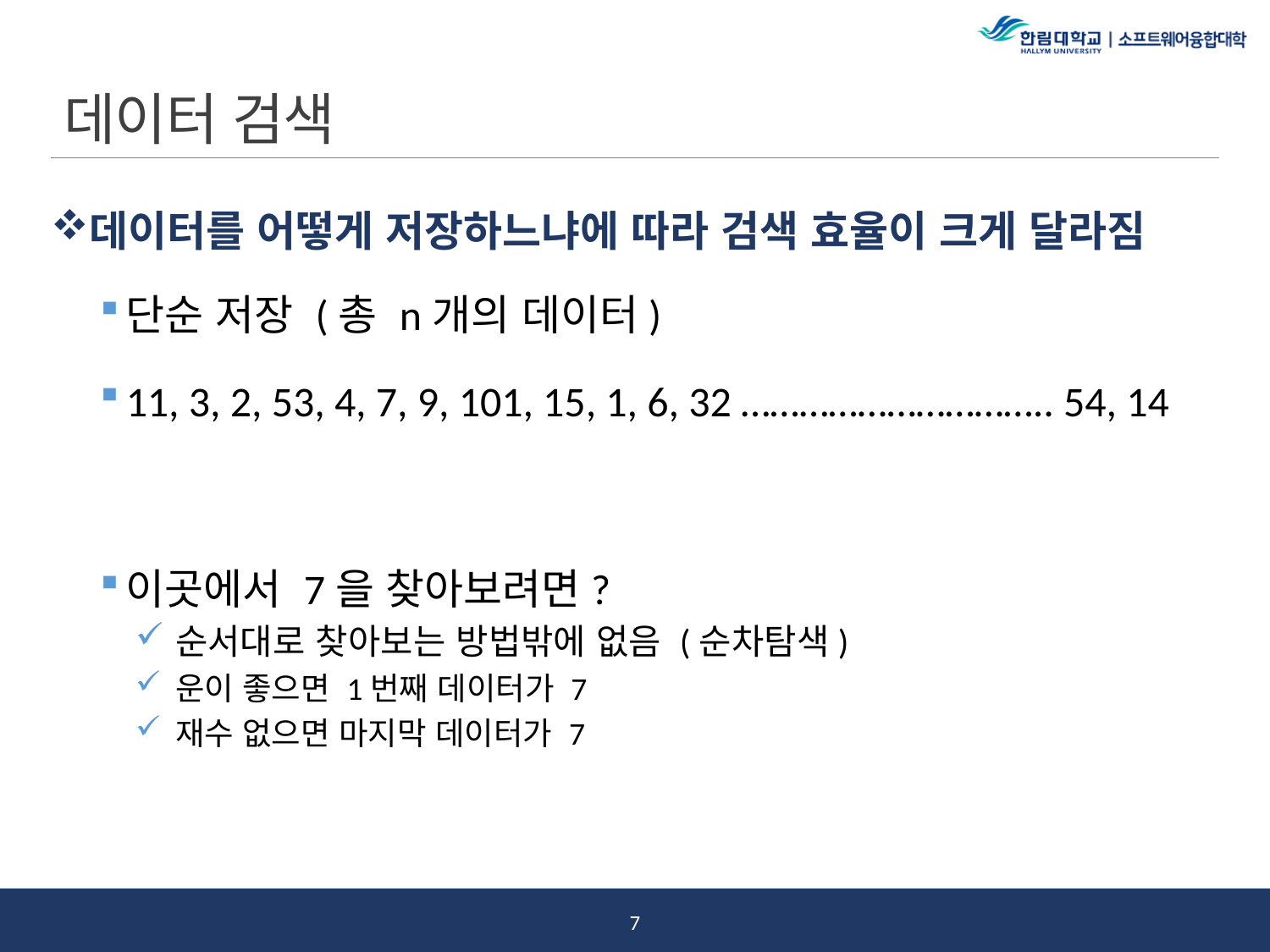

# 데이터 검색
데이터를 어떻게 저장하느냐에 따라 검색 효율이 크게 달라짐
단순 저장 (총 n개의 데이터)
11, 3, 2, 53, 4, 7, 9, 101, 15, 1, 6, 32 ………………………….. 54, 14

이곳에서 7을 찾아보려면?
순서대로 찾아보는 방법밖에 없음 (순차탐색)
운이 좋으면 1번째 데이터가 7
재수 없으면 마지막 데이터가 7
7